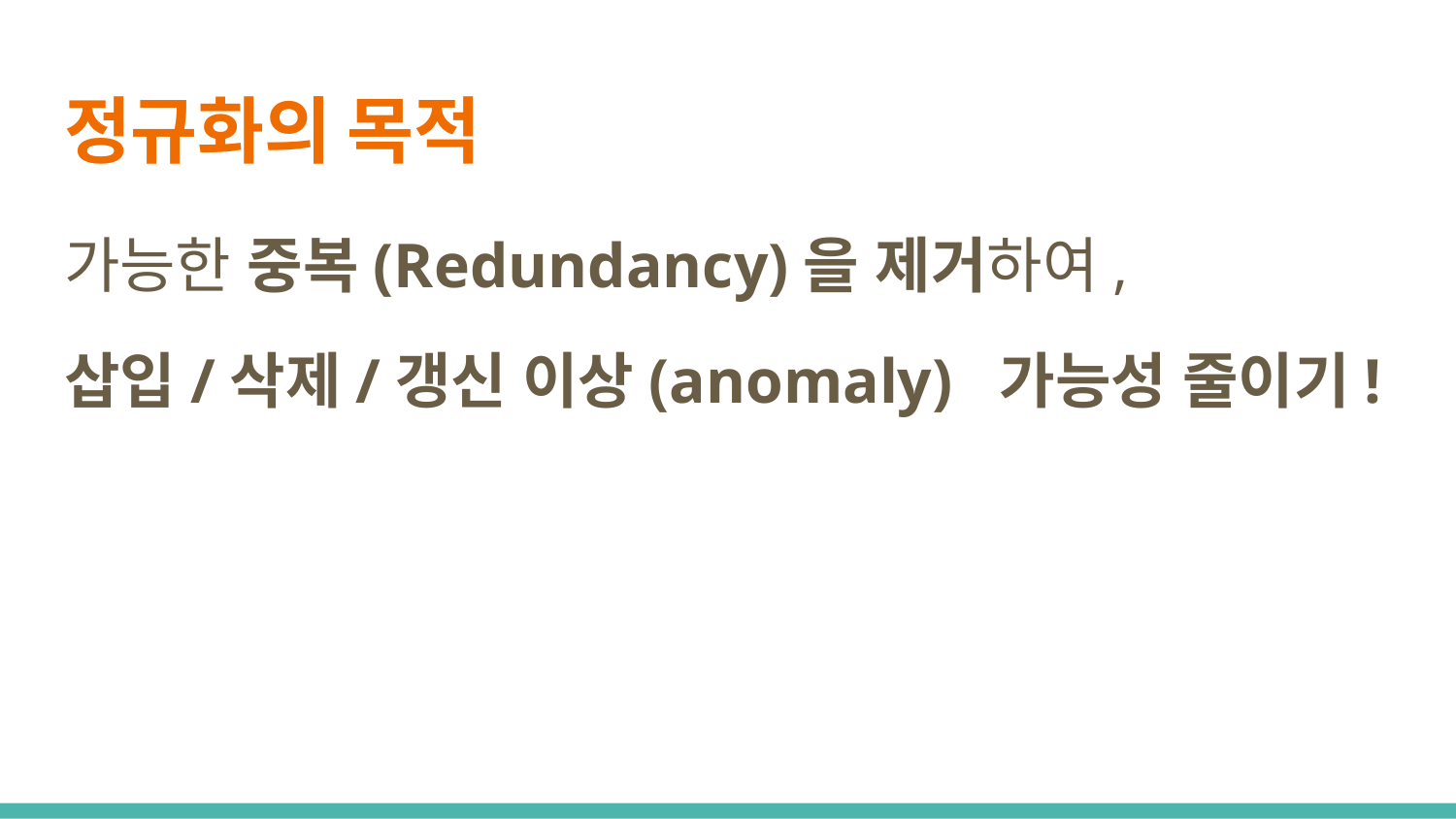

# 정규화의 목적
가능한 중복(Redundancy)을 제거하여,
삽입/삭제/갱신 이상(anomaly)  가능성 줄이기!